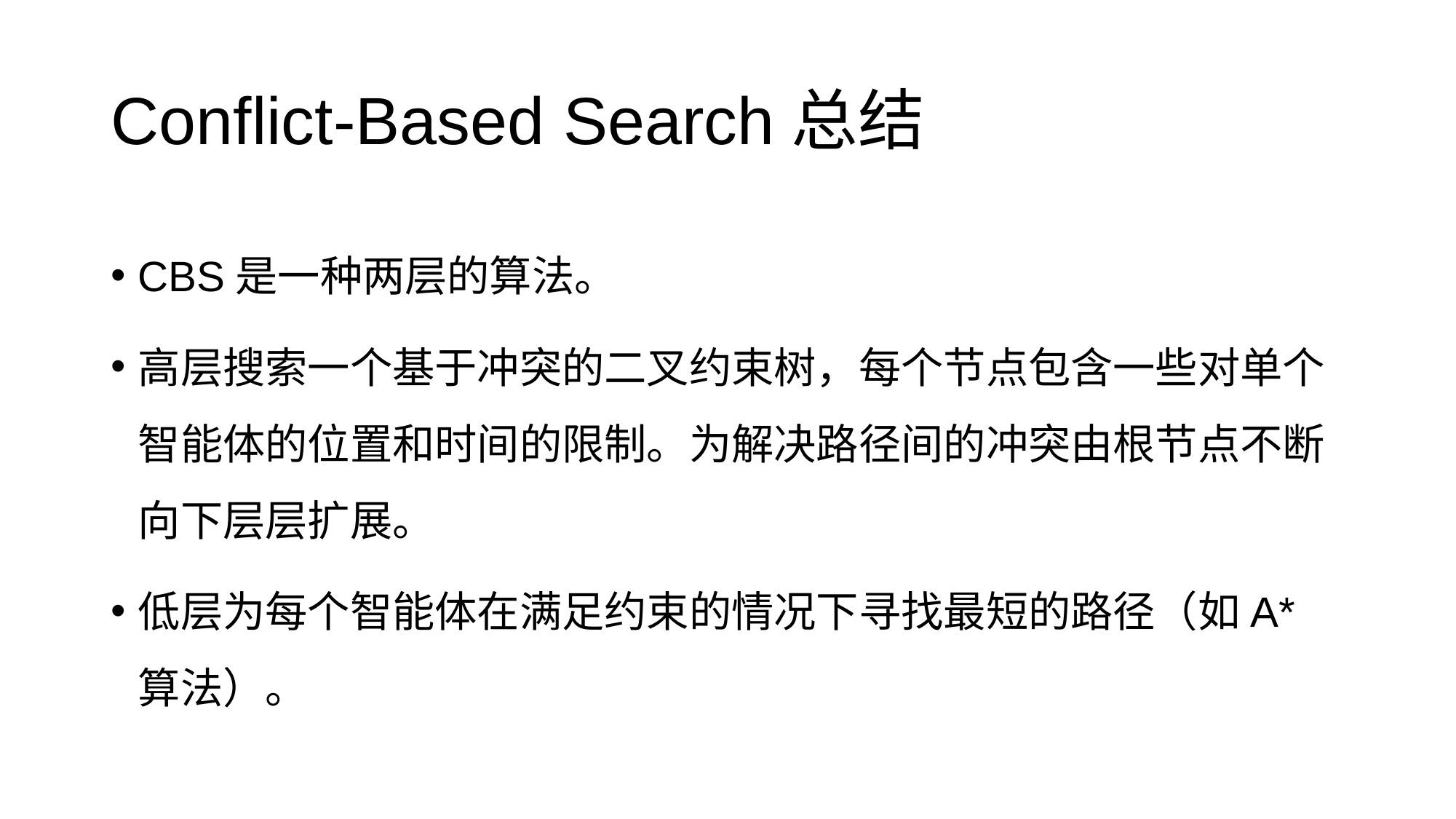

# Conflict-Based Search总结
CBS是一种两层的算法。
高层搜索一个基于冲突的二叉约束树，每个节点包含一些对单个智能体的位置和时间的限制。为解决路径间的冲突由根节点不断向下层层扩展。
低层为每个智能体在满足约束的情况下寻找最短的路径（如A*算法）。